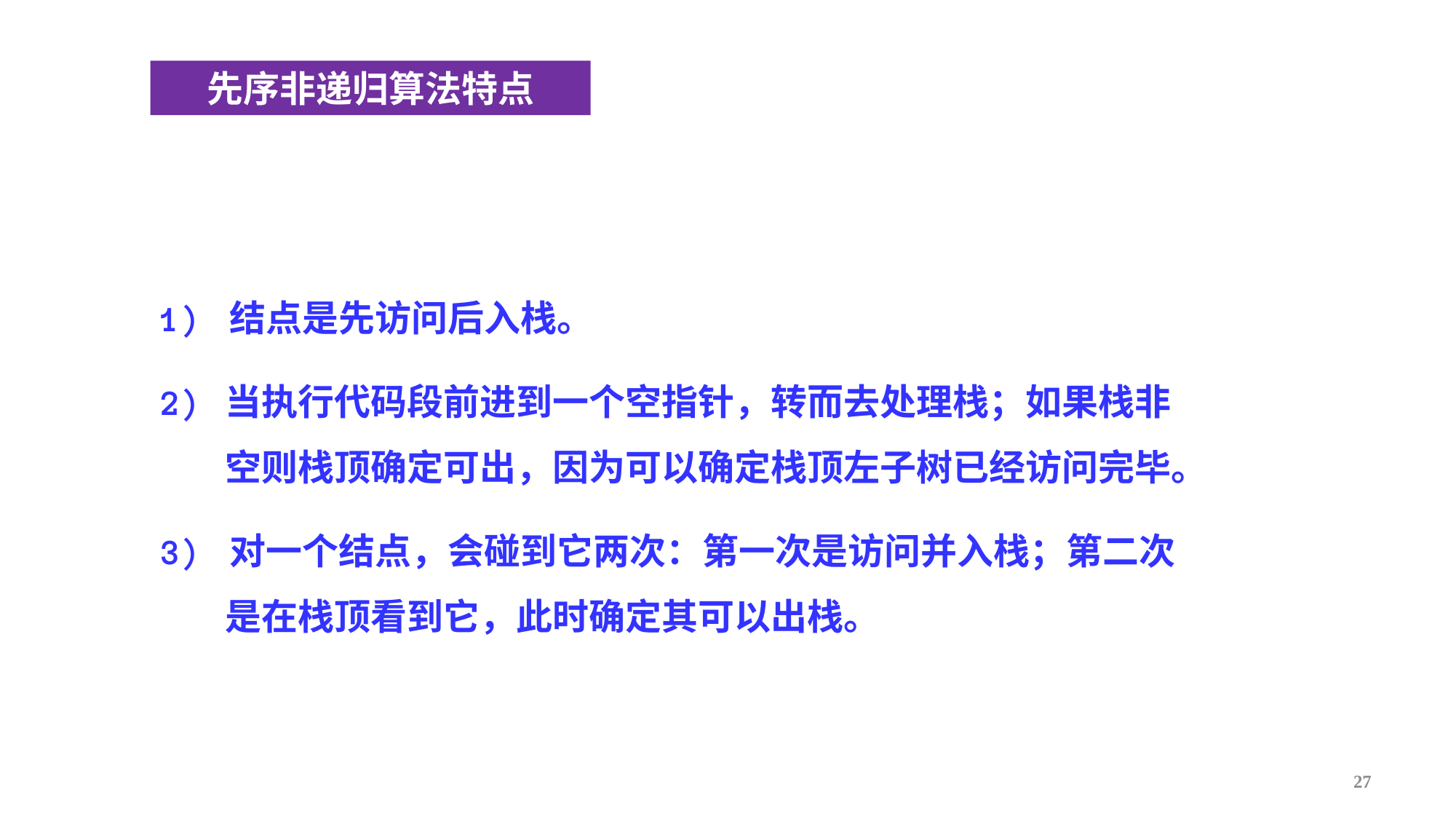

先序非递归算法特点
1) 结点是先访问后入栈。
2)	当执行代码段前进到一个空指针，转而去处理栈；如果栈非空则栈顶确定可出，因为可以确定栈顶左子树已经访问完毕。
3) 对一个结点，会碰到它两次：第一次是访问并入栈；第二次是在栈顶看到它，此时确定其可以出栈。
27